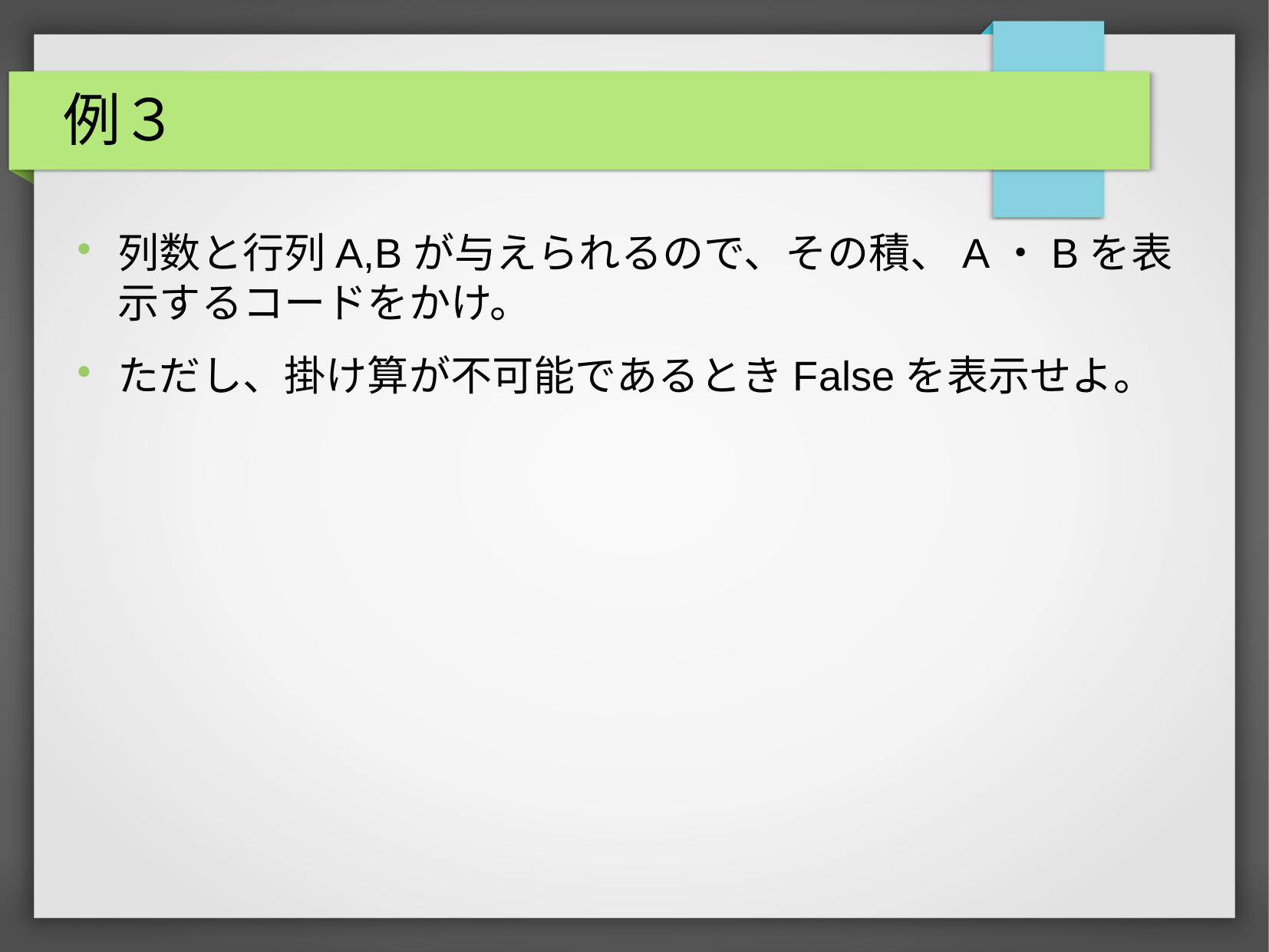

例３
列数と行列A,Bが与えられるので、その積、A・Bを表示するコードをかけ。
ただし、掛け算が不可能であるときFalseを表示せよ。